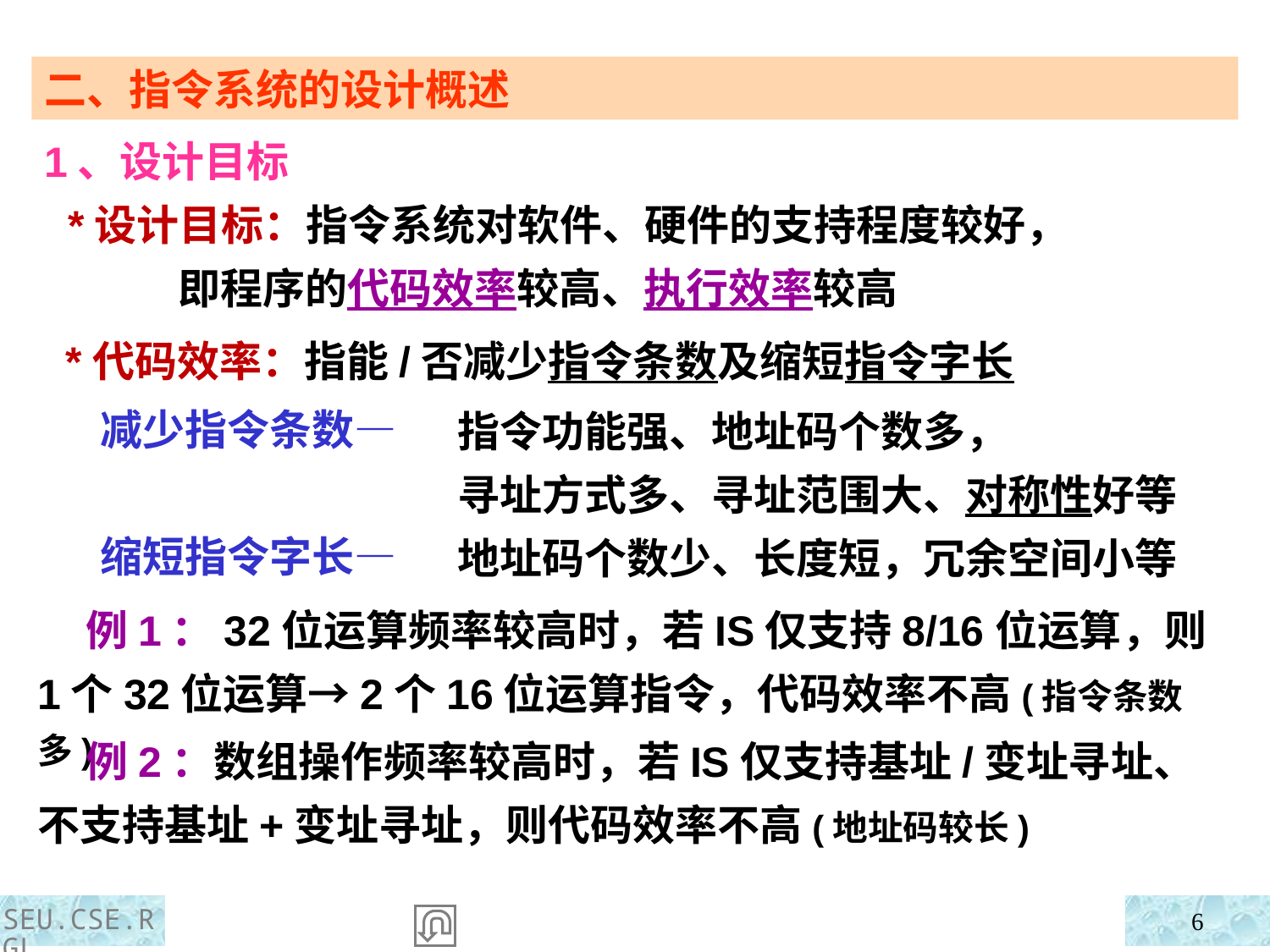

二、指令系统的设计概述
1、设计目标
  *设计目标：指令系统对软件、硬件的支持程度较好，
             即程序的代码效率较高、执行效率较高
  *代码效率：指能/否减少指令条数及缩短指令字长
     减少指令条数—

     缩短指令字长—
指令功能强、地址码个数多，
寻址方式多、寻址范围大、对称性好等
地址码个数少、长度短，冗余空间小等
    例1：32位运算频率较高时，若IS仅支持8/16位运算，则1个32位运算→2个16位运算指令，代码效率不高(指令条数多)
    例2：数组操作频率较高时，若IS仅支持基址/变址寻址、不支持基址+变址寻址，则代码效率不高(地址码较长)
SEU.CSE.RGL
6